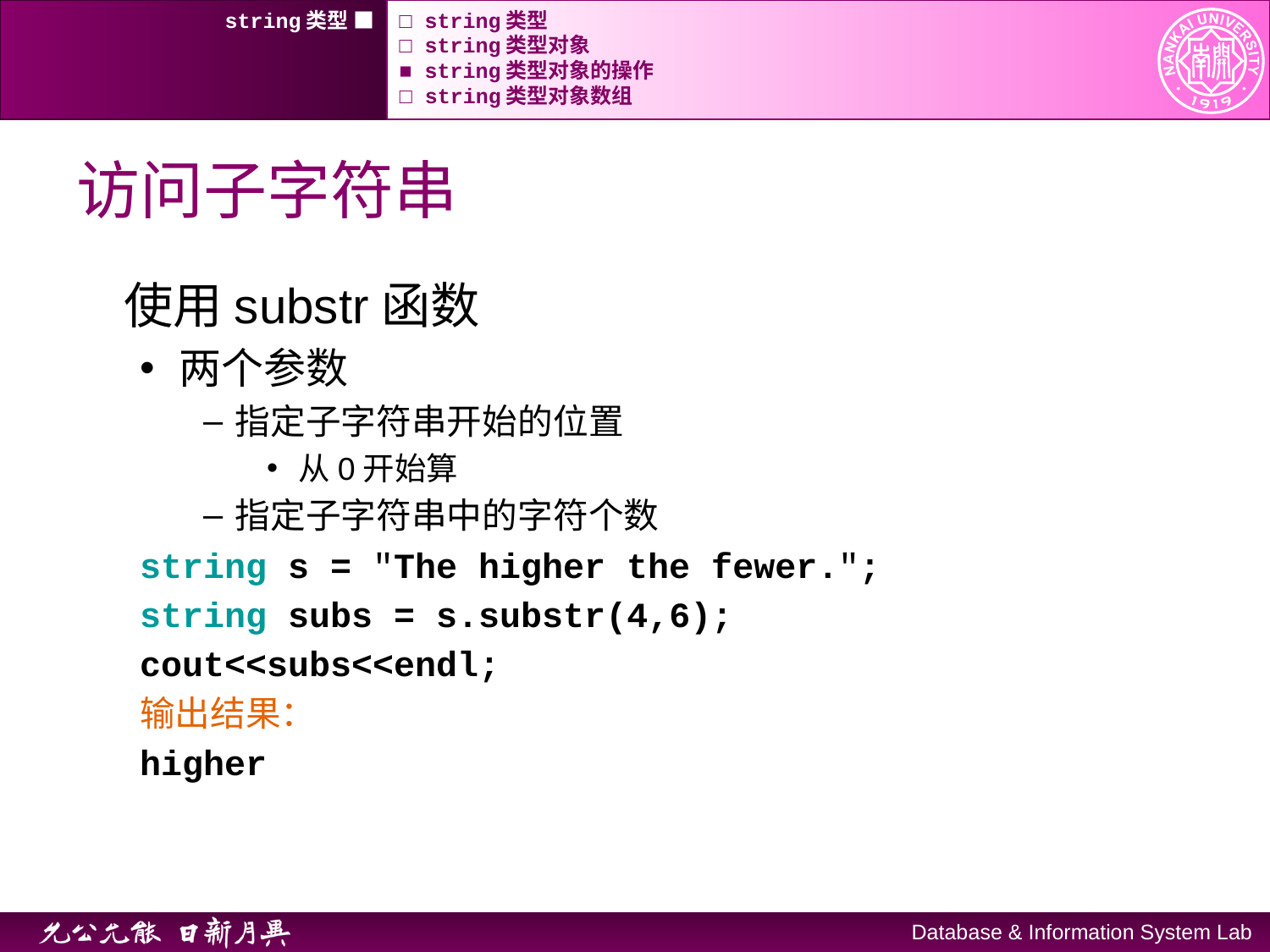

string类型 ■
□ string类型
□ string类型对象
■ string类型对象的操作
□ string类型对象数组
# 访问子字符串
使用substr函数
两个参数
指定子字符串开始的位置
从0开始算
指定子字符串中的字符个数
string s = "The higher the fewer.";
string subs = s.substr(4,6);
cout<<subs<<endl;
输出结果：
higher